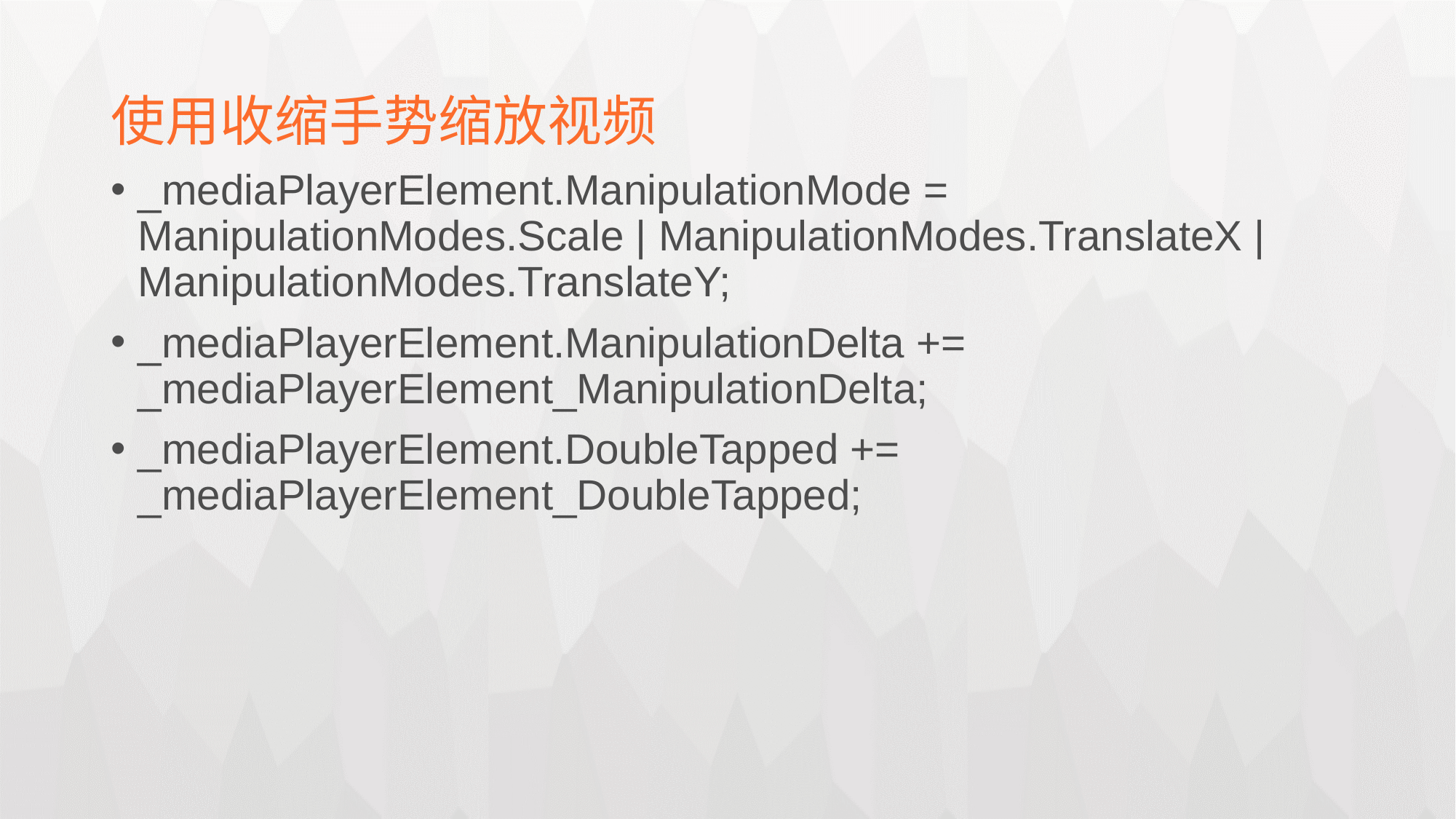

使用收缩手势缩放视频
_mediaPlayerElement.ManipulationMode = ManipulationModes.Scale | ManipulationModes.TranslateX | ManipulationModes.TranslateY;
_mediaPlayerElement.ManipulationDelta += _mediaPlayerElement_ManipulationDelta;
_mediaPlayerElement.DoubleTapped += _mediaPlayerElement_DoubleTapped;